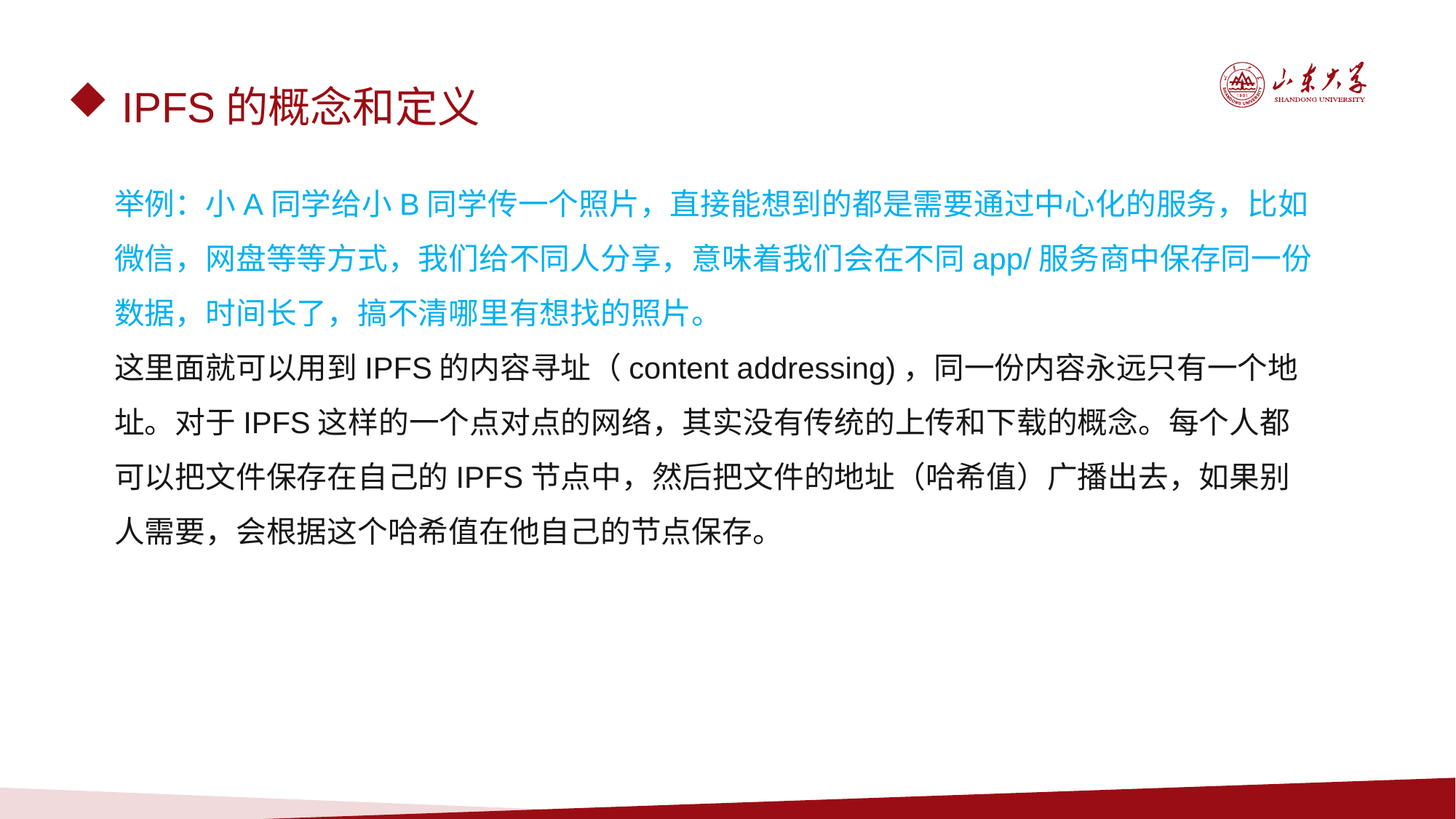

IPFS的概念和定义
举例：小A同学给小B同学传一个照片，直接能想到的都是需要通过中心化的服务，比如微信，网盘等等方式，我们给不同人分享，意味着我们会在不同app/服务商中保存同一份数据，时间长了，搞不清哪里有想找的照片。
这里面就可以用到IPFS的内容寻址（content addressing)，同一份内容永远只有一个地址。对于IPFS这样的一个点对点的网络，其实没有传统的上传和下载的概念。每个人都可以把文件保存在自己的IPFS节点中，然后把文件的地址（哈希值）广播出去，如果别人需要，会根据这个哈希值在他自己的节点保存。